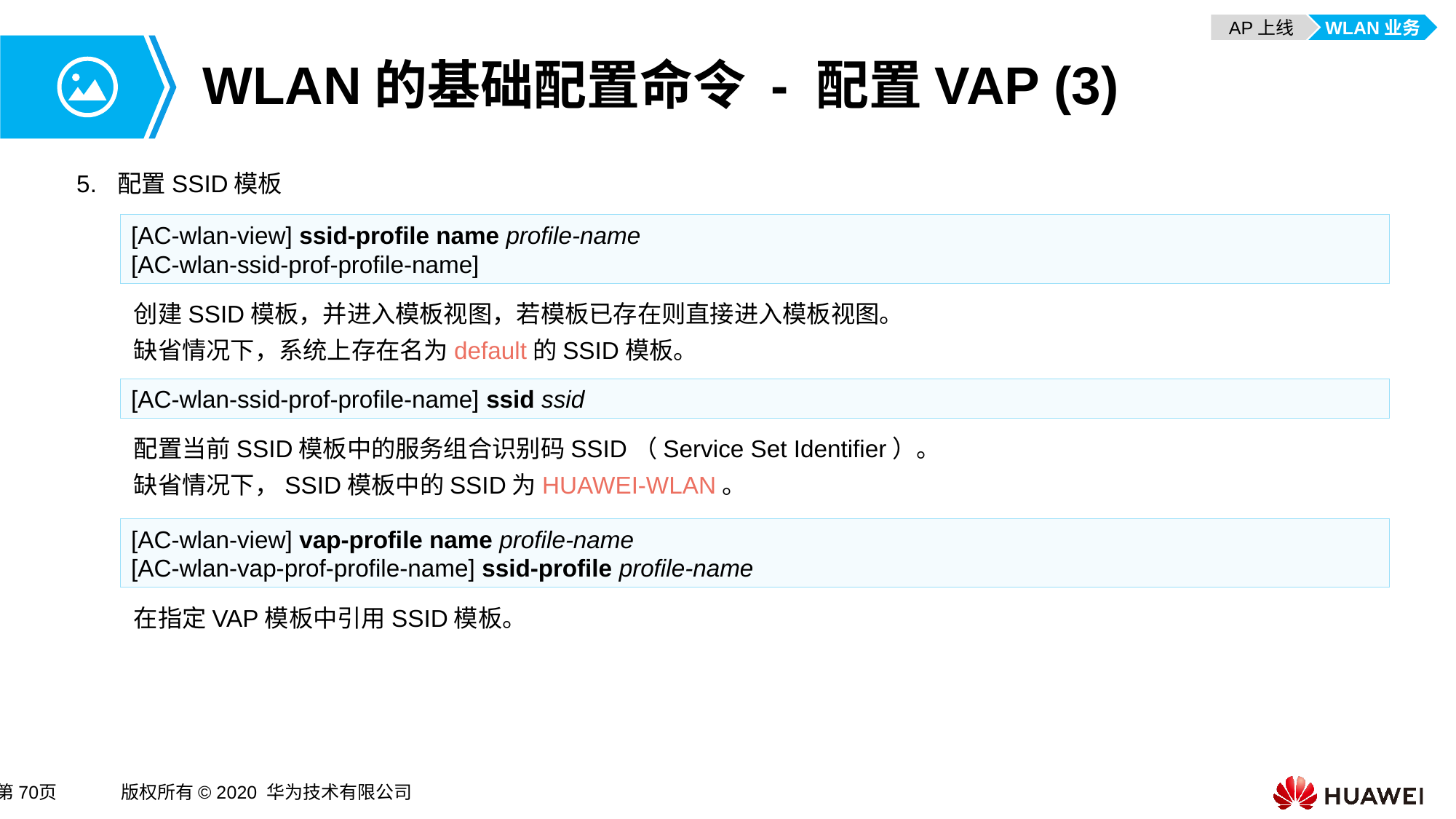

AP上线
WLAN业务
# WLAN的基础配置命令 - 配置VAP (3)
配置SSID模板
[AC-wlan-view] ssid-profile name profile-name
[AC-wlan-ssid-prof-profile-name]
创建SSID模板，并进入模板视图，若模板已存在则直接进入模板视图。
缺省情况下，系统上存在名为default的SSID模板。
[AC-wlan-ssid-prof-profile-name] ssid ssid
配置当前SSID模板中的服务组合识别码SSID（Service Set Identifier）。
缺省情况下，SSID模板中的SSID为HUAWEI-WLAN。
[AC-wlan-view] vap-profile name profile-name
[AC-wlan-vap-prof-profile-name] ssid-profile profile-name
在指定VAP模板中引用SSID模板。